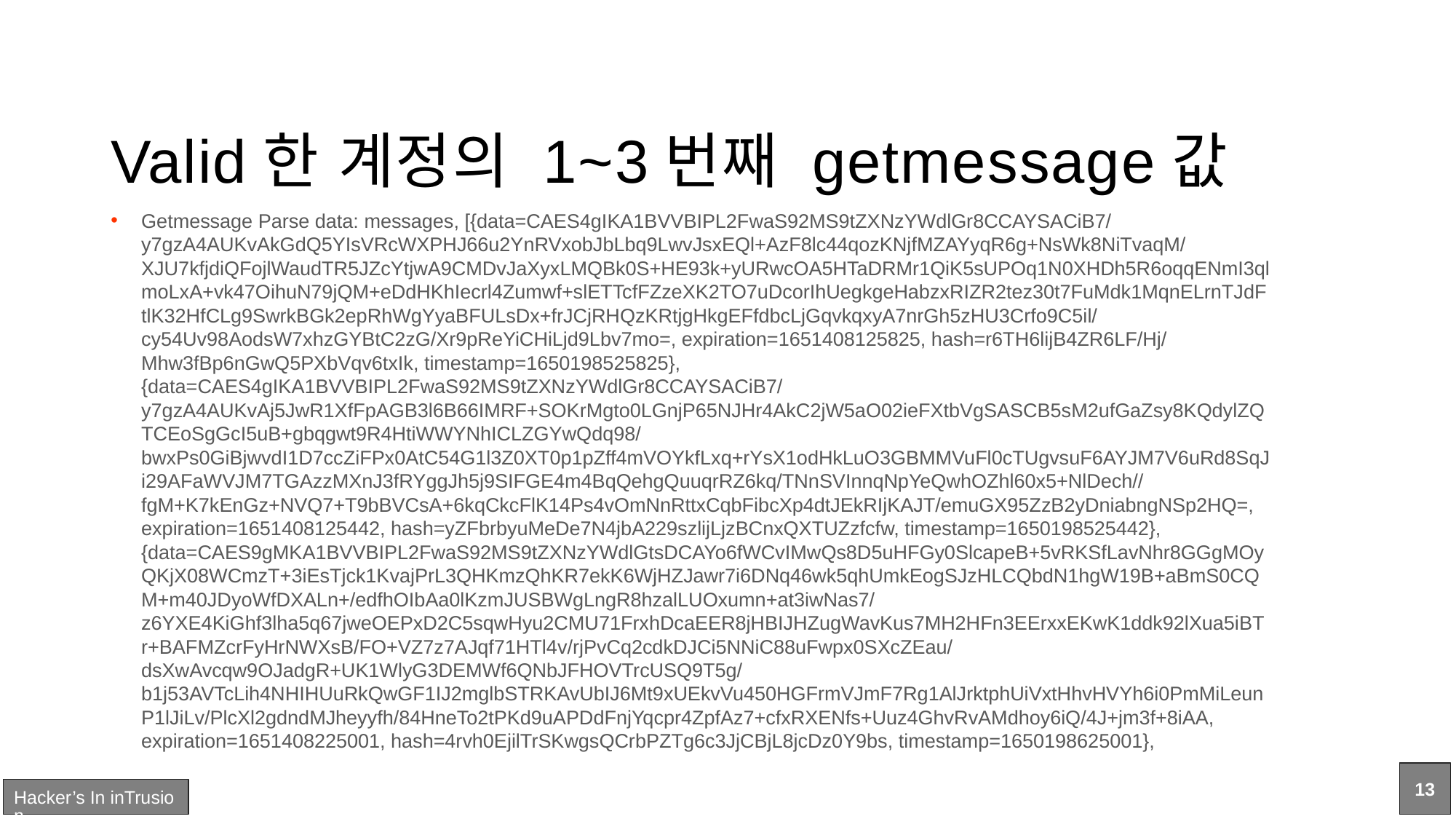

# Valid한 계정의 1~3번째 getmessage값
Getmessage Parse data: messages, [{data=CAES4gIKA1BVVBIPL2FwaS92MS9tZXNzYWdlGr8CCAYSACiB7/y7gzA4AUKvAkGdQ5YIsVRcWXPHJ66u2YnRVxobJbLbq9LwvJsxEQl+AzF8lc44qozKNjfMZAYyqR6g+NsWk8NiTvaqM/XJU7kfjdiQFojlWaudTR5JZcYtjwA9CMDvJaXyxLMQBk0S+HE93k+yURwcOA5HTaDRMr1QiK5sUPOq1N0XHDh5R6oqqENmI3qlmoLxA+vk47OihuN79jQM+eDdHKhIecrl4Zumwf+slETTcfFZzeXK2TO7uDcorIhUegkgeHabzxRIZR2tez30t7FuMdk1MqnELrnTJdFtlK32HfCLg9SwrkBGk2epRhWgYyaBFULsDx+frJCjRHQzKRtjgHkgEFfdbcLjGqvkqxyA7nrGh5zHU3Crfo9C5il/cy54Uv98AodsW7xhzGYBtC2zG/Xr9pReYiCHiLjd9Lbv7mo=, expiration=1651408125825, hash=r6TH6lijB4ZR6LF/Hj/Mhw3fBp6nGwQ5PXbVqv6txIk, timestamp=1650198525825}, {data=CAES4gIKA1BVVBIPL2FwaS92MS9tZXNzYWdlGr8CCAYSACiB7/y7gzA4AUKvAj5JwR1XfFpAGB3l6B66IMRF+SOKrMgto0LGnjP65NJHr4AkC2jW5aO02ieFXtbVgSASCB5sM2ufGaZsy8KQdylZQTCEoSgGcI5uB+gbqgwt9R4HtiWWYNhICLZGYwQdq98/bwxPs0GiBjwvdI1D7ccZiFPx0AtC54G1l3Z0XT0p1pZff4mVOYkfLxq+rYsX1odHkLuO3GBMMVuFl0cTUgvsuF6AYJM7V6uRd8SqJi29AFaWVJM7TGAzzMXnJ3fRYggJh5j9SIFGE4m4BqQehgQuuqrRZ6kq/TNnSVInnqNpYeQwhOZhl60x5+NlDech//fgM+K7kEnGz+NVQ7+T9bBVCsA+6kqCkcFlK14Ps4vOmNnRttxCqbFibcXp4dtJEkRIjKAJT/emuGX95ZzB2yDniabngNSp2HQ=, expiration=1651408125442, hash=yZFbrbyuMeDe7N4jbA229szlijLjzBCnxQXTUZzfcfw, timestamp=1650198525442}, {data=CAES9gMKA1BVVBIPL2FwaS92MS9tZXNzYWdlGtsDCAYo6fWCvIMwQs8D5uHFGy0SlcapeB+5vRKSfLavNhr8GGgMOyQKjX08WCmzT+3iEsTjck1KvajPrL3QHKmzQhKR7ekK6WjHZJawr7i6DNq46wk5qhUmkEogSJzHLCQbdN1hgW19B+aBmS0CQM+m40JDyoWfDXALn+/edfhOIbAa0lKzmJUSBWgLngR8hzalLUOxumn+at3iwNas7/z6YXE4KiGhf3lha5q67jweOEPxD2C5sqwHyu2CMU71FrxhDcaEER8jHBIJHZugWavKus7MH2HFn3EErxxEKwK1ddk92lXua5iBTr+BAFMZcrFyHrNWXsB/FO+VZ7z7AJqf71HTl4v/rjPvCq2cdkDJCi5NNiC88uFwpx0SXcZEau/dsXwAvcqw9OJadgR+UK1WlyG3DEMWf6QNbJFHOVTrcUSQ9T5g/b1j53AVTcLih4NHIHUuRkQwGF1IJ2mglbSTRKAvUbIJ6Mt9xUEkvVu450HGFrmVJmF7Rg1AlJrktphUiVxtHhvHVYh6i0PmMiLeunP1lJiLv/PlcXl2gdndMJheyyfh/84HneTo2tPKd9uAPDdFnjYqcpr4ZpfAz7+cfxRXENfs+Uuz4GhvRvAMdhoy6iQ/4J+jm3f+8iAA, expiration=1651408225001, hash=4rvh0EjilTrSKwgsQCrbPZTg6c3JjCBjL8jcDz0Y9bs, timestamp=1650198625001},
13
Hacker’s In inTrusion